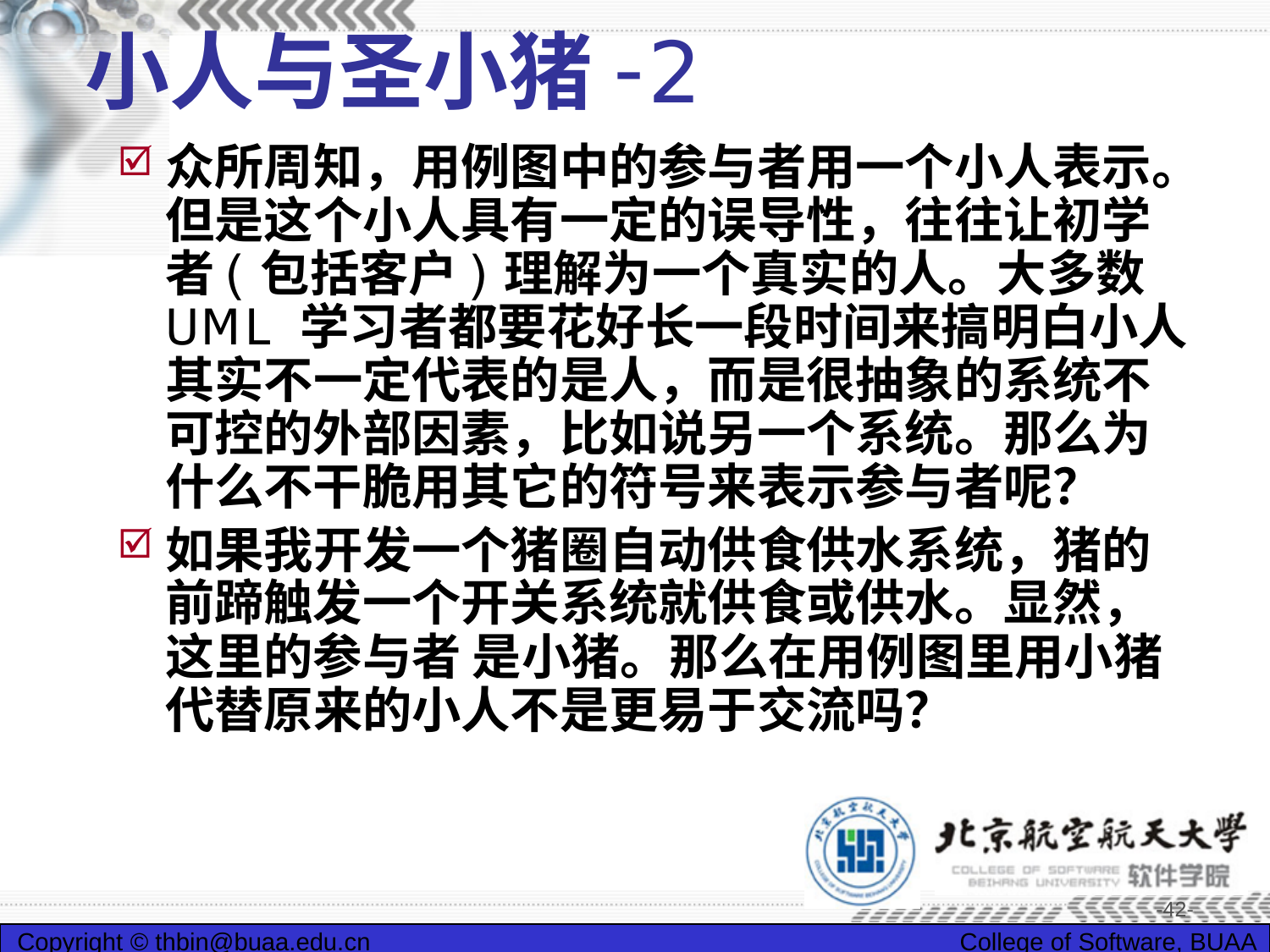

# 小人与圣小猪-2
众所周知，用例图中的参与者用一个小人表示。但是这个小人具有一定的误导性，往往让初学者(包括客户)理解为一个真实的人。大多数UML 学习者都要花好长一段时间来搞明白小人其实不一定代表的是人，而是很抽象的系统不可控的外部因素，比如说另一个系统。那么为什么不干脆用其它的符号来表示参与者呢？
如果我开发一个猪圈自动供食供水系统，猪的前蹄触发一个开关系统就供食或供水。显然，这里的参与者 是小猪。那么在用例图里用小猪代替原来的小人不是更易于交流吗？
-42-